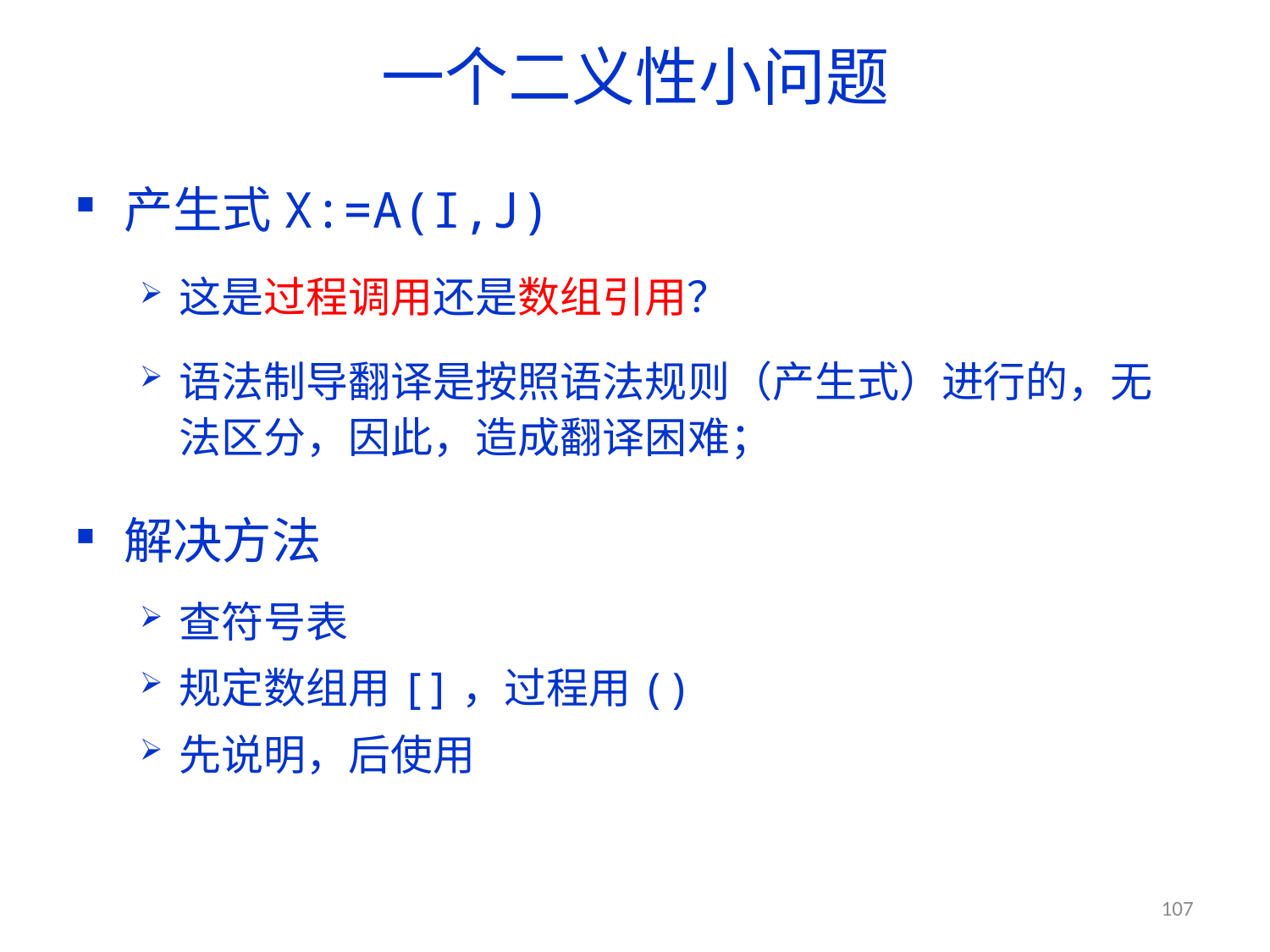

# 一个二义性小问题
产生式X:=A(I,J)
这是过程调用还是数组引用？
语法制导翻译是按照语法规则（产生式）进行的，无法区分，因此，造成翻译困难；
解决方法
查符号表
规定数组用[]，过程用()
先说明，后使用
107